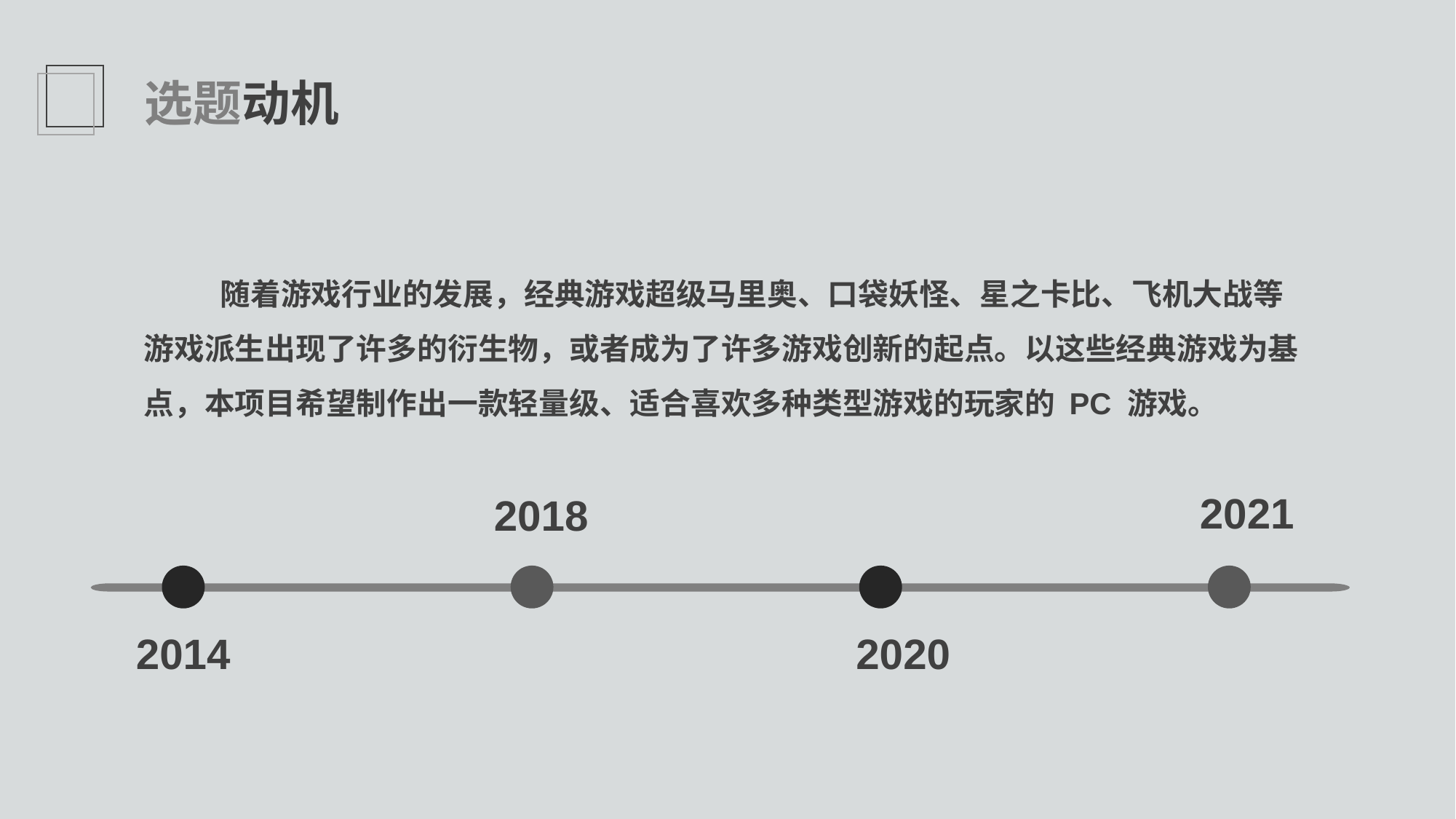

选题动机
          随着游戏行业的发展，经典游戏超级马里奥、口袋妖怪、星之卡比、飞机大战等游戏派生出现了许多的衍生物，或者成为了许多游戏创新的起点。以这些经典游戏为基点，本项目希望制作出一款轻量级、适合喜欢多种类型游戏的玩家的 PC 游戏。
2021
2018

2014
2020